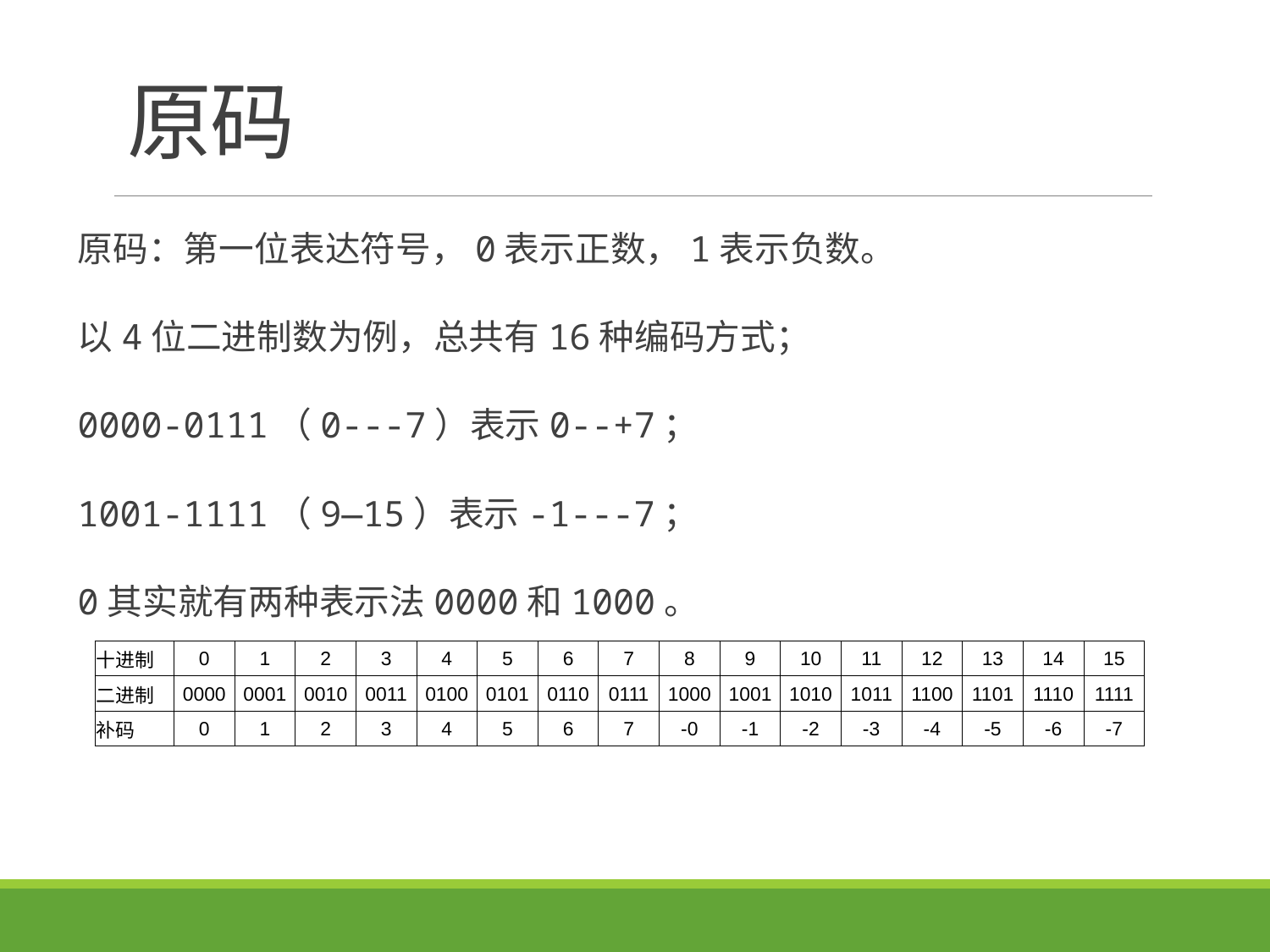

# 原码
原码：第一位表达符号，0表示正数，1表示负数。
以4位二进制数为例，总共有16种编码方式；
0000-0111（0---7）表示0--+7；
1001-1111（9—15）表示-1---7；
0其实就有两种表示法0000和1000。
| 十进制 | 0 | 1 | 2 | 3 | 4 | 5 | 6 | 7 | 8 | 9 | 10 | 11 | 12 | 13 | 14 | 15 |
| --- | --- | --- | --- | --- | --- | --- | --- | --- | --- | --- | --- | --- | --- | --- | --- | --- |
| 二进制 | 0000 | 0001 | 0010 | 0011 | 0100 | 0101 | 0110 | 0111 | 1000 | 1001 | 1010 | 1011 | 1100 | 1101 | 1110 | 1111 |
| 补码 | 0 | 1 | 2 | 3 | 4 | 5 | 6 | 7 | -0 | -1 | -2 | -3 | -4 | -5 | -6 | -7 |